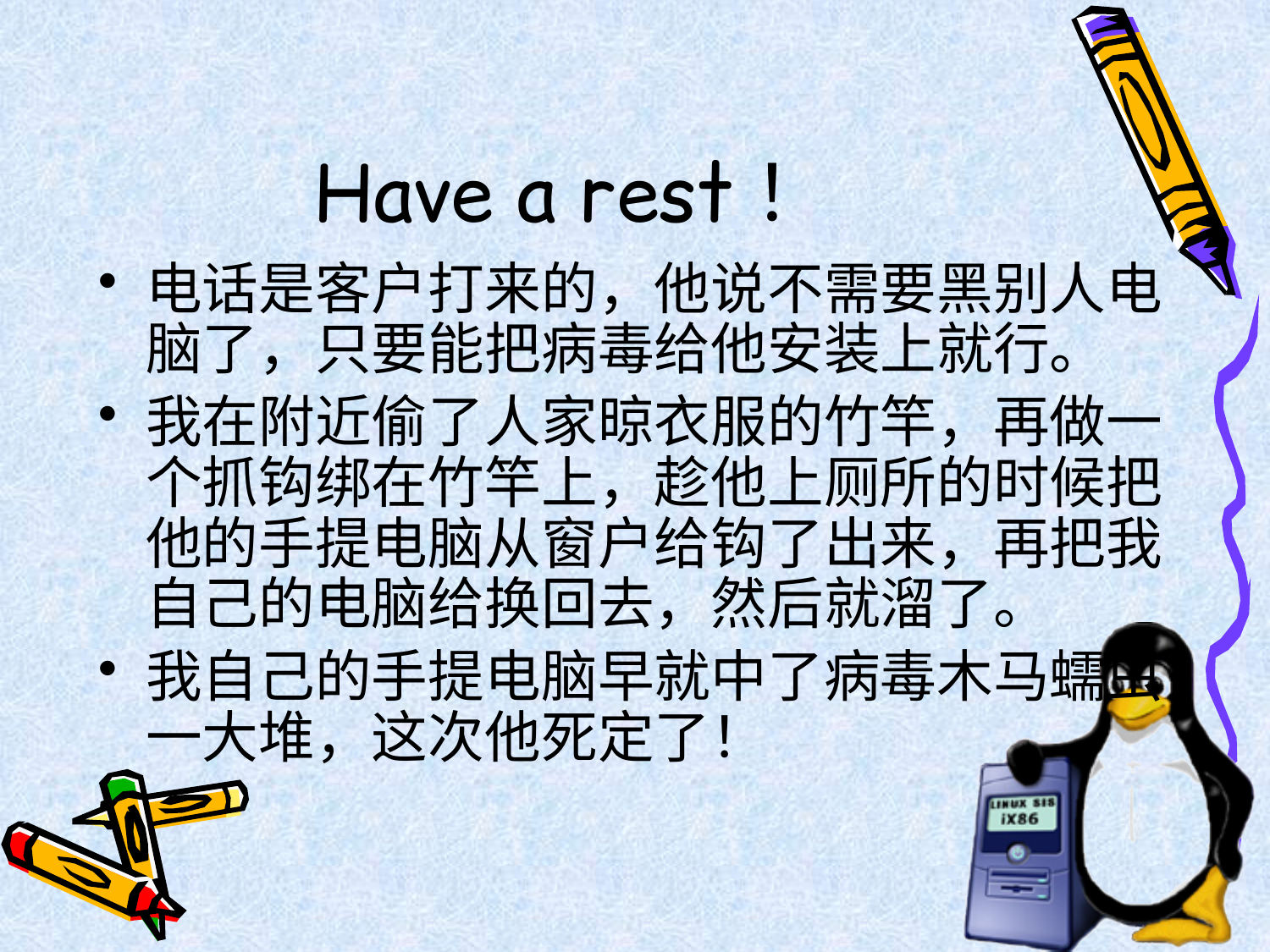

# Have a rest！
电话是客户打来的，他说不需要黑别人电脑了，只要能把病毒给他安装上就行。
我在附近偷了人家晾衣服的竹竿，再做一个抓钩绑在竹竿上，趁他上厕所的时候把他的手提电脑从窗户给钩了出来，再把我自己的电脑给换回去，然后就溜了。
我自己的手提电脑早就中了病毒木马蠕虫一大堆，这次他死定了！